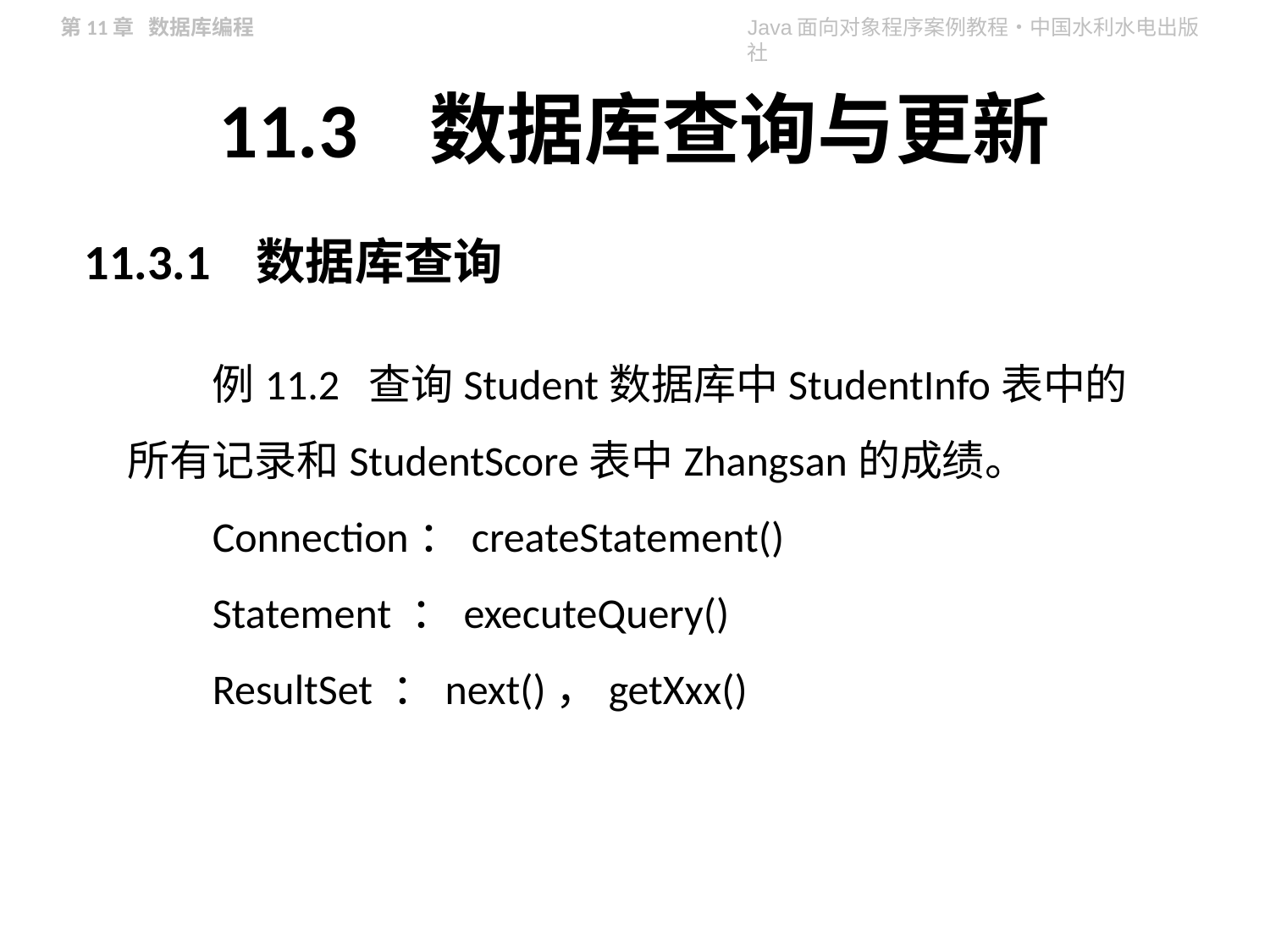

# 11.3   数据库查询与更新
11.3.1   数据库查询
例11.2  查询Student数据库中StudentInfo表中的所有记录和StudentScore表中Zhangsan的成绩。
Connection：createStatement()
Statement ：executeQuery()
ResultSet ：next()，getXxx()